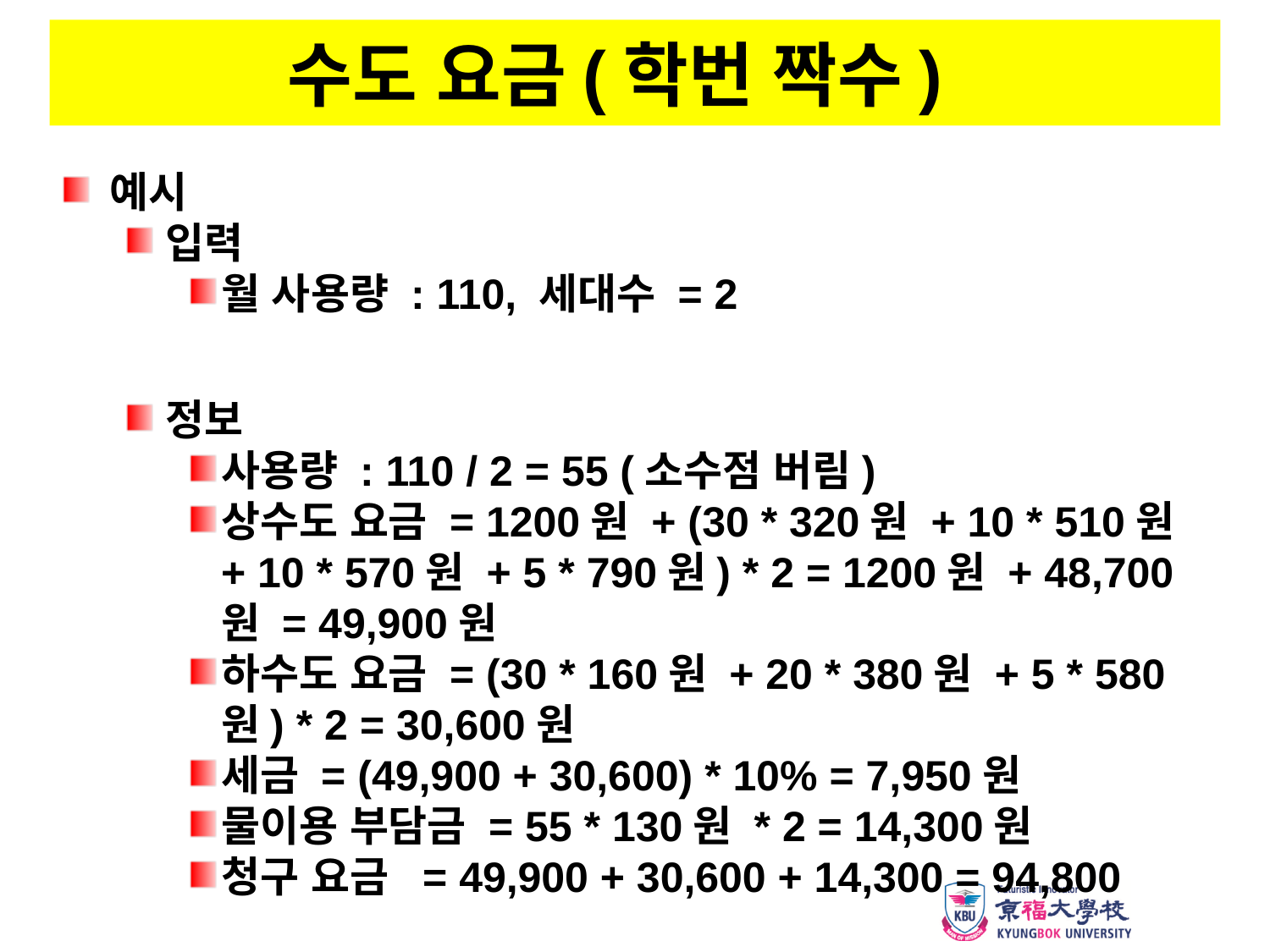

# 수도 요금(학번 짝수)
예시
입력
월 사용량 : 110, 세대수 = 2

정보
사용량 : 110 / 2 = 55 (소수점 버림)
상수도 요금 = 1200원 + (30 * 320원 + 10 * 510원 + 10 * 570원 + 5 * 790원) * 2 = 1200원 + 48,700원 = 49,900원
하수도 요금 = (30 * 160원 + 20 * 380원 + 5 * 580원) * 2 = 30,600원
세금 = (49,900 + 30,600) * 10% = 7,950원
물이용 부담금 = 55 * 130원 * 2 = 14,300원
청구 요금  = 49,900 + 30,600 + 14,300 = 94,800

세금은 1의 자리는 절사한다
납부금액은 세금과 사용금액을 합한 금액이다.
납부금액도 1의 자리에서 절사한다